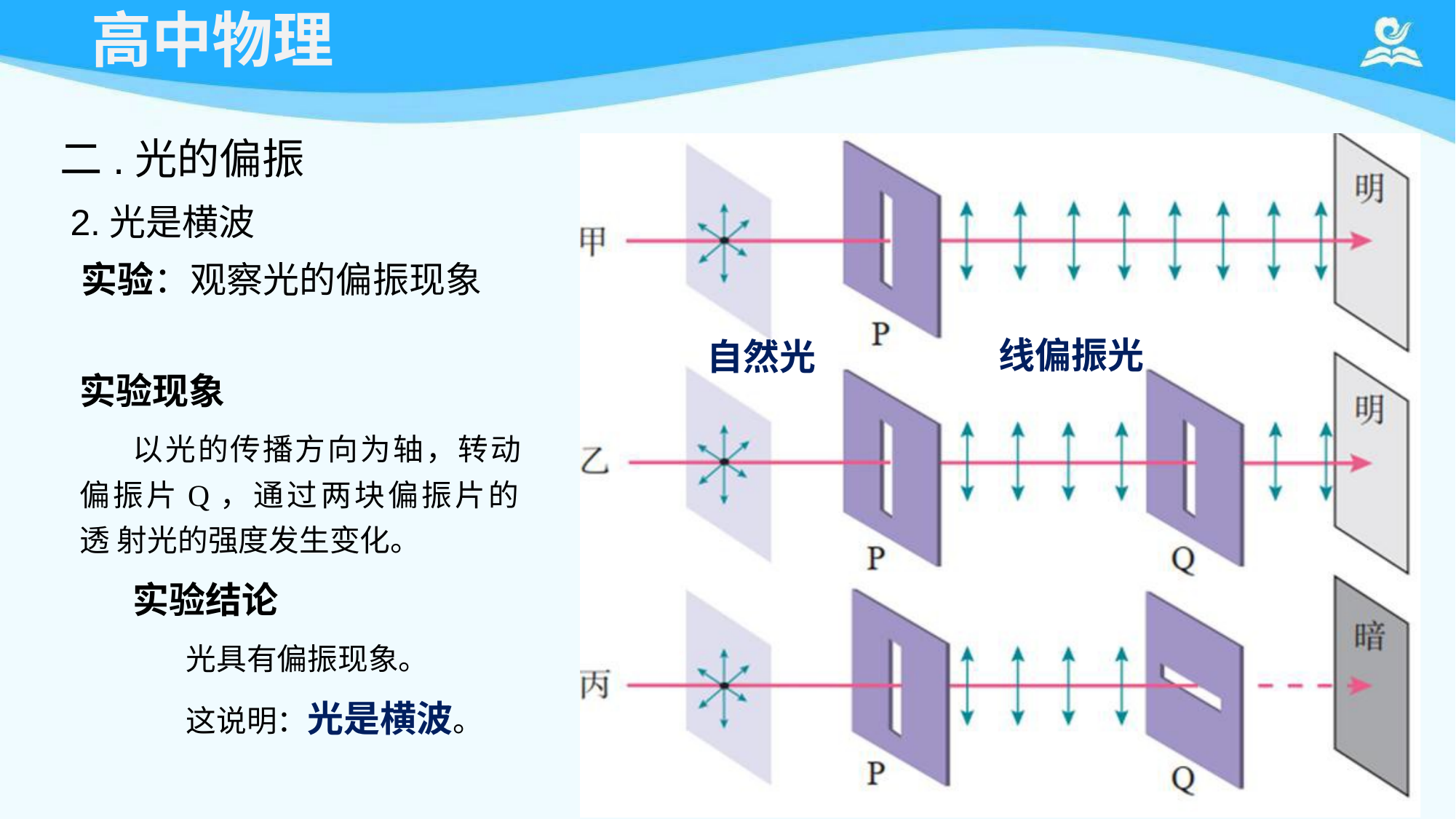

# 高中物理
二.光的偏振
2.光是横波
实验：观察光的偏振现象

线偏振光
自然光
实验现象
以光的传播方向为轴，转动 偏振片Q，通过两块偏振片的透 射光的强度发生变化。
实验结论
光具有偏振现象。
这说明：光是横波。